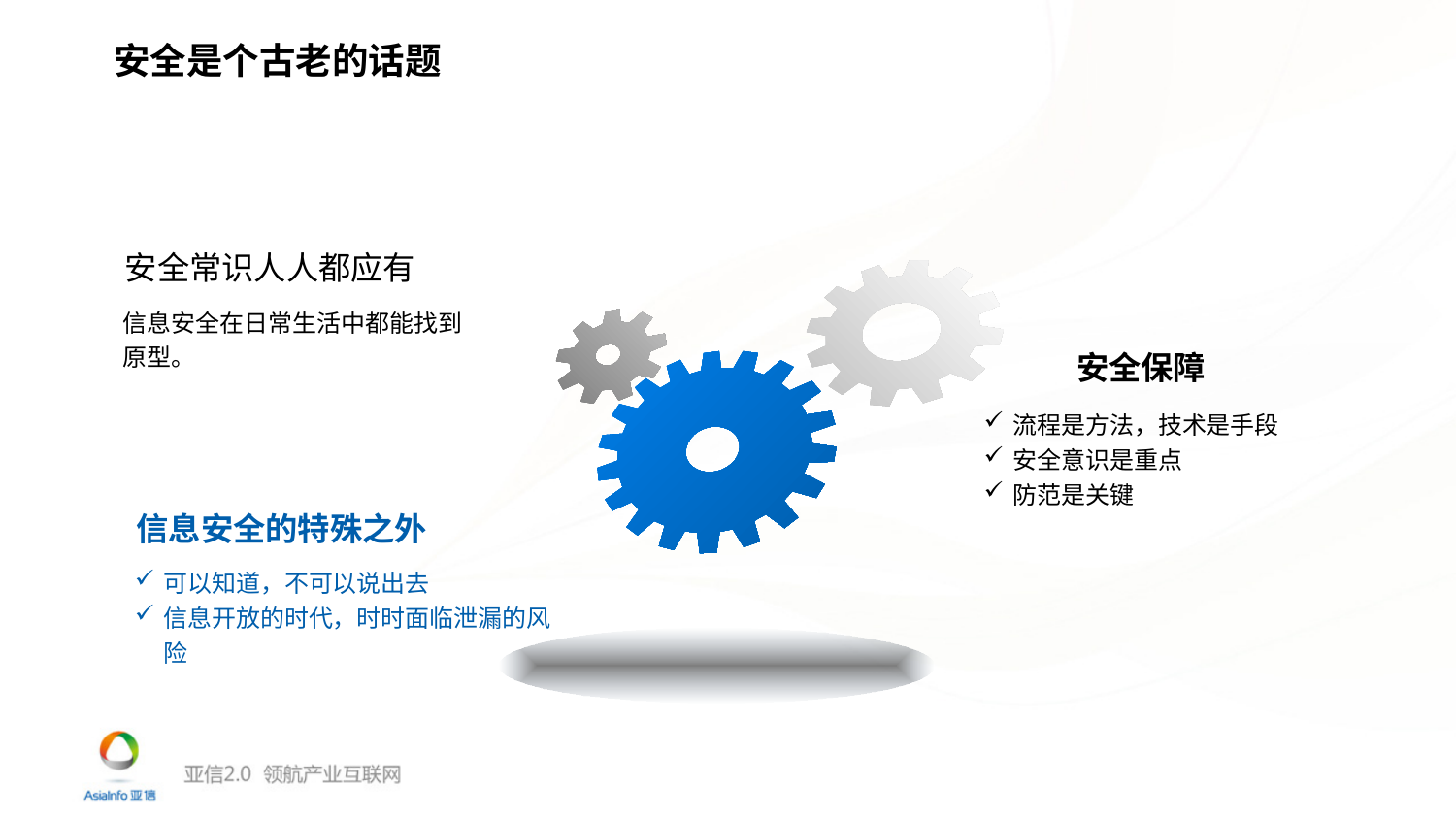

安全是个古老的话题
安全常识人人都应有

信息安全在日常生活中都能找到原型。
安全保障
流程是方法，技术是手段
安全意识是重点
防范是关键
信息安全的特殊之外
可以知道，不可以说出去
信息开放的时代，时时面临泄漏的风险